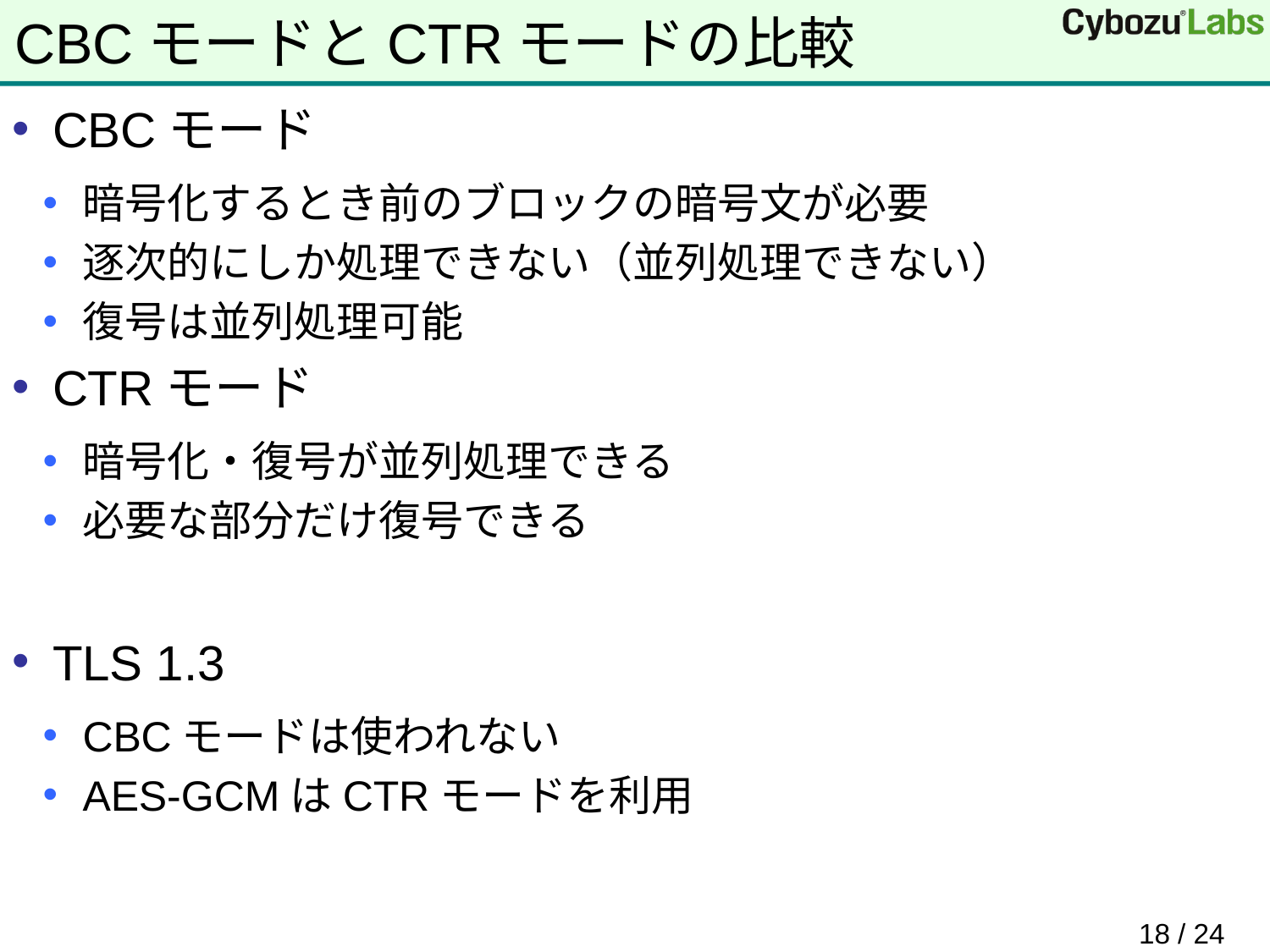

# CBCモードとCTRモードの比較
CBCモード
暗号化するとき前のブロックの暗号文が必要
逐次的にしか処理できない（並列処理できない）
復号は並列処理可能
CTRモード
暗号化・復号が並列処理できる
必要な部分だけ復号できる

TLS 1.3
CBCモードは使われない
AES-GCMはCTRモードを利用
    18 / 24